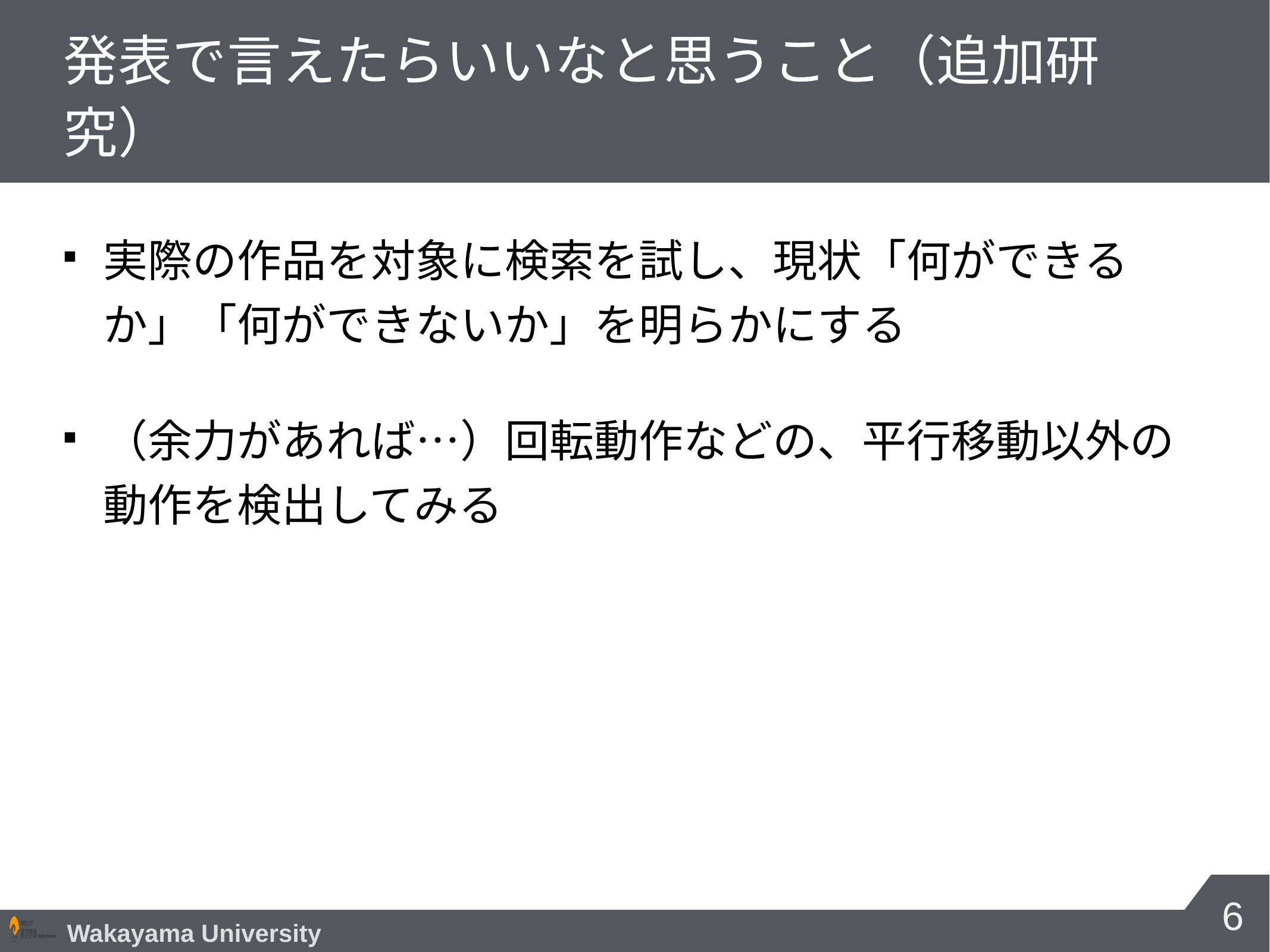

# 発表で言えたらいいなと思うこと（追加研究）
実際の作品を対象に検索を試し、現状「何ができるか」「何ができないか」を明らかにする
（余力があれば…）回転動作などの、平行移動以外の動作を検出してみる
6